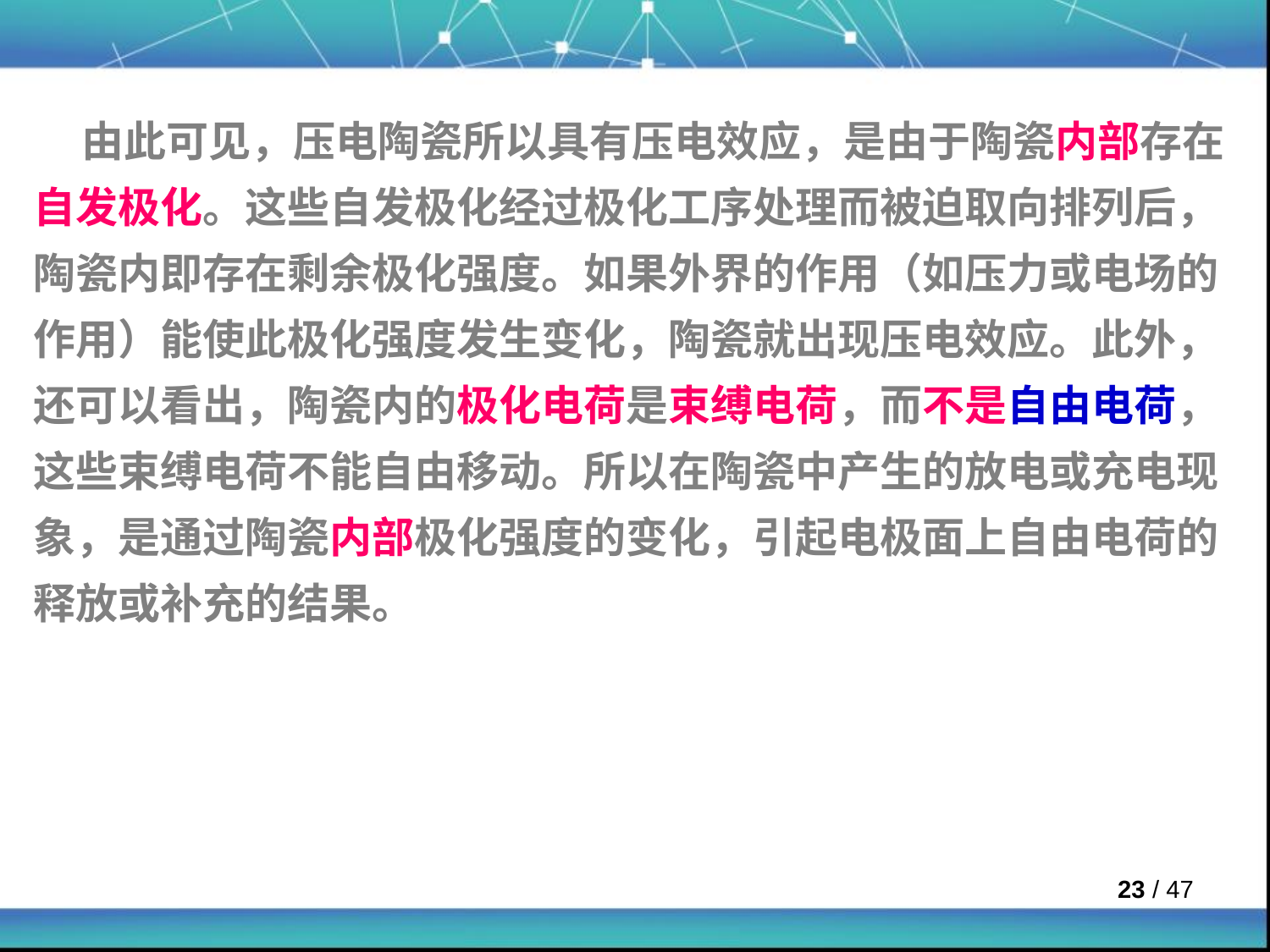

由此可见，压电陶瓷所以具有压电效应，是由于陶瓷内部存在自发极化。这些自发极化经过极化工序处理而被迫取向排列后，陶瓷内即存在剩余极化强度。如果外界的作用（如压力或电场的作用）能使此极化强度发生变化，陶瓷就出现压电效应。此外，还可以看出，陶瓷内的极化电荷是束缚电荷，而不是自由电荷，这些束缚电荷不能自由移动。所以在陶瓷中产生的放电或充电现象，是通过陶瓷内部极化强度的变化，引起电极面上自由电荷的释放或补充的结果。
23 / 47